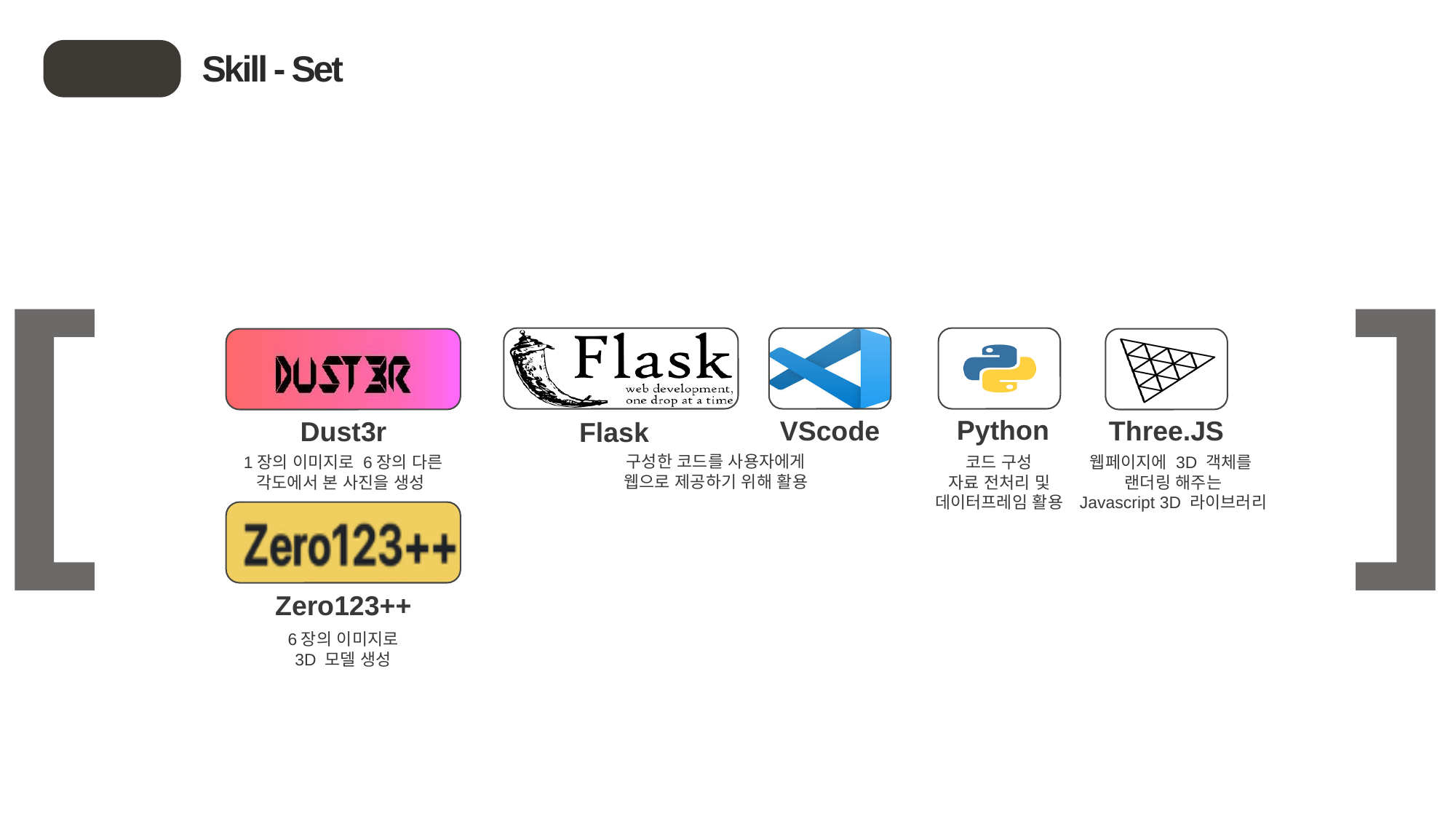

Skill - Set
[               ]

Python
Three.JS
VScode
Dust3r
Flask
구성한 코드를 사용자에게
웹으로 제공하기 위해 활용
코드 구성
자료 전처리 및
데이터프레임 활용
웹페이지에 3D 객체를
랜더링 해주는
Javascript 3D 라이브러리
1장의 이미지로 6장의 다른 각도에서 본 사진을 생성

Zero123++
6장의 이미지로
3D 모델 생성